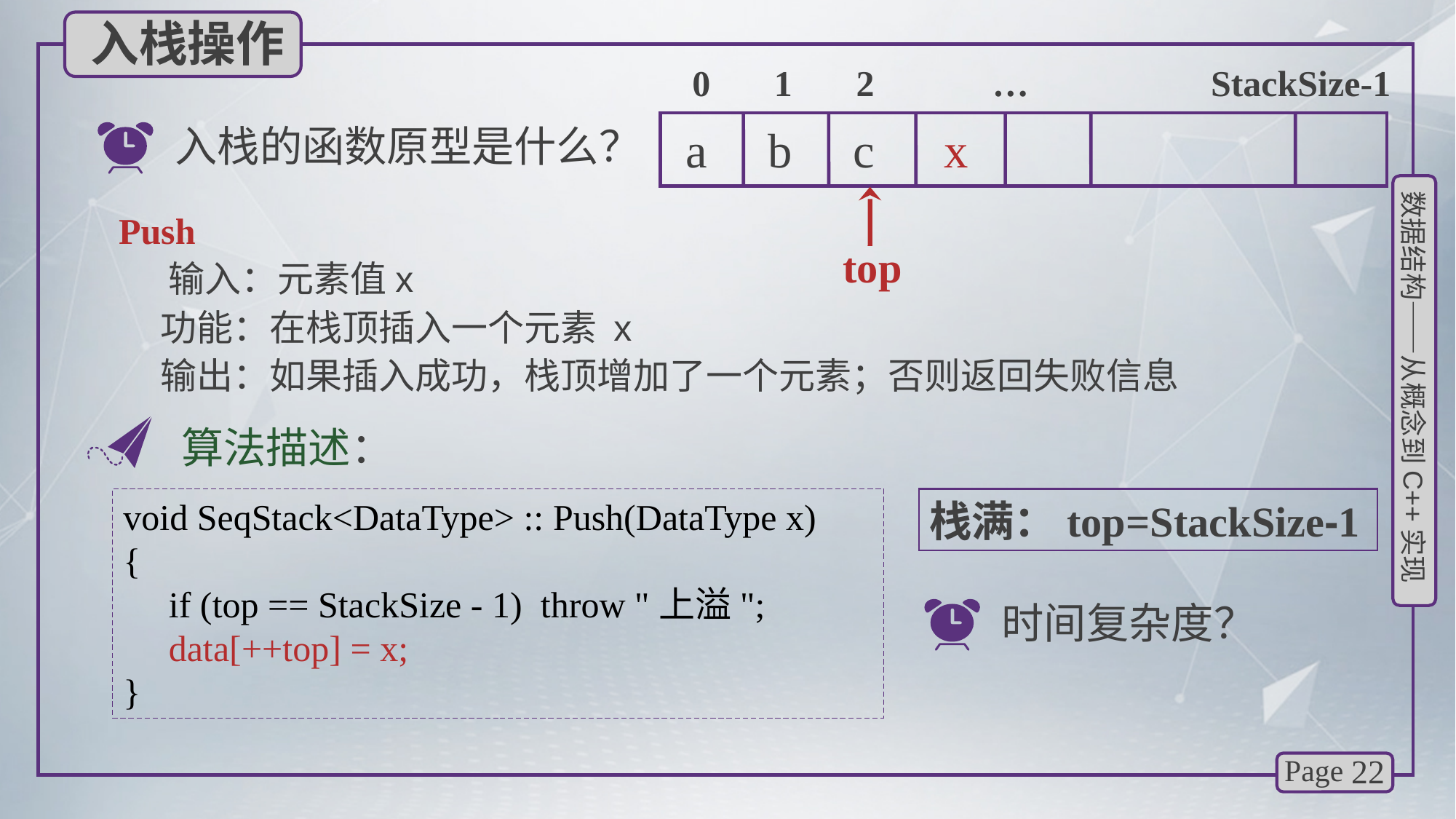

入栈操作

   0       1       2             …                    StackSize-1

x
a     b     c
入栈的函数原型是什么？

top
Push
     输入：元素值x
    功能：在栈顶插入一个元素 x
    输出：如果插入成功，栈顶增加了一个元素；否则返回失败信息
算法描述：

void SeqStack<DataType> :: Push(DataType x)
{
     if (top == StackSize - 1)  throw "上溢";
     data[++top] = x;
}
栈满：top=StackSize-1
时间复杂度？